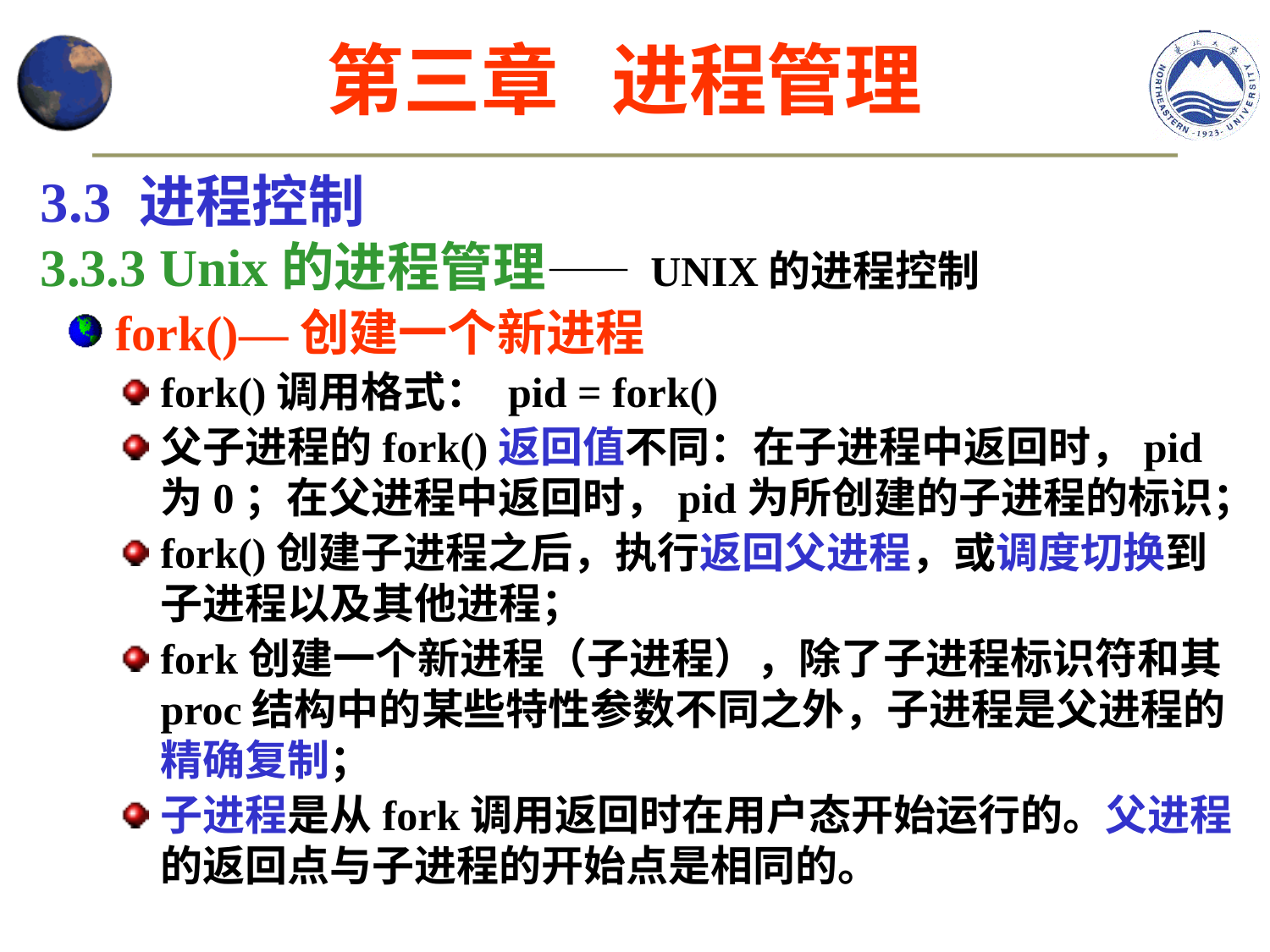

第三章   进程管理
3.3 进程控制
3.3.3 Unix的进程管理—— UNIX的进程控制
 fork()—创建一个新进程
fork()调用格式： pid = fork()
父子进程的fork()返回值不同：在子进程中返回时，pid为0；在父进程中返回时，pid为所创建的子进程的标识；
fork()创建子进程之后，执行返回父进程，或调度切换到子进程以及其他进程；
fork创建一个新进程（子进程），除了子进程标识符和其proc结构中的某些特性参数不同之外，子进程是父进程的精确复制；
子进程是从fork调用返回时在用户态开始运行的。父进程的返回点与子进程的开始点是相同的。